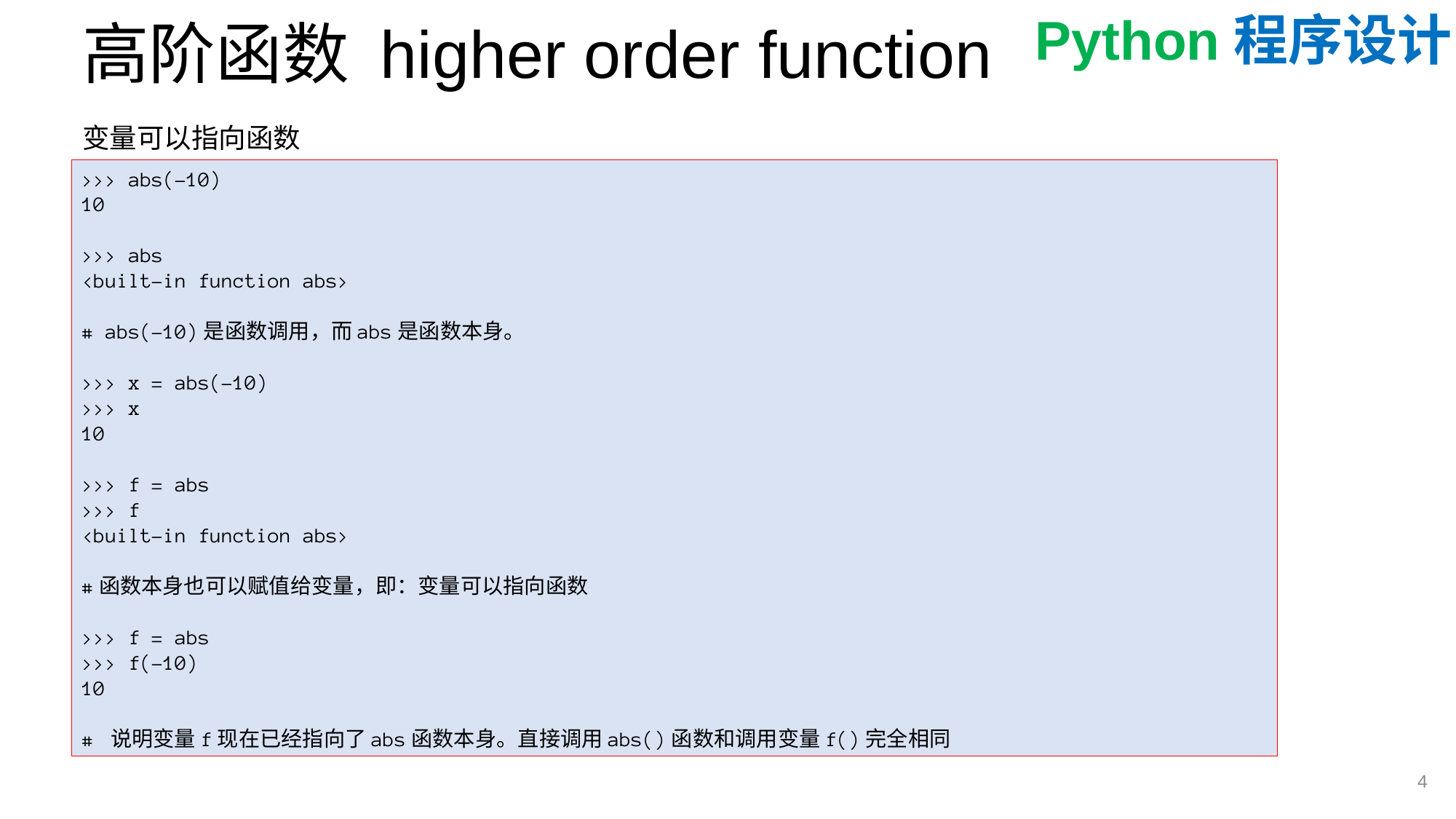

# 高阶函数 higher order function
变量可以指向函数
>>> abs(-10)
10

>>> abs
<built-in function abs>

# abs(-10)是函数调用，而abs是函数本身。

>>> x = abs(-10)
>>> x
10

>>> f = abs
>>> f
<built-in function abs>

#函数本身也可以赋值给变量，即：变量可以指向函数

>>> f = abs
>>> f(-10)
10

# 说明变量f现在已经指向了abs函数本身。直接调用abs()函数和调用变量f()完全相同
4